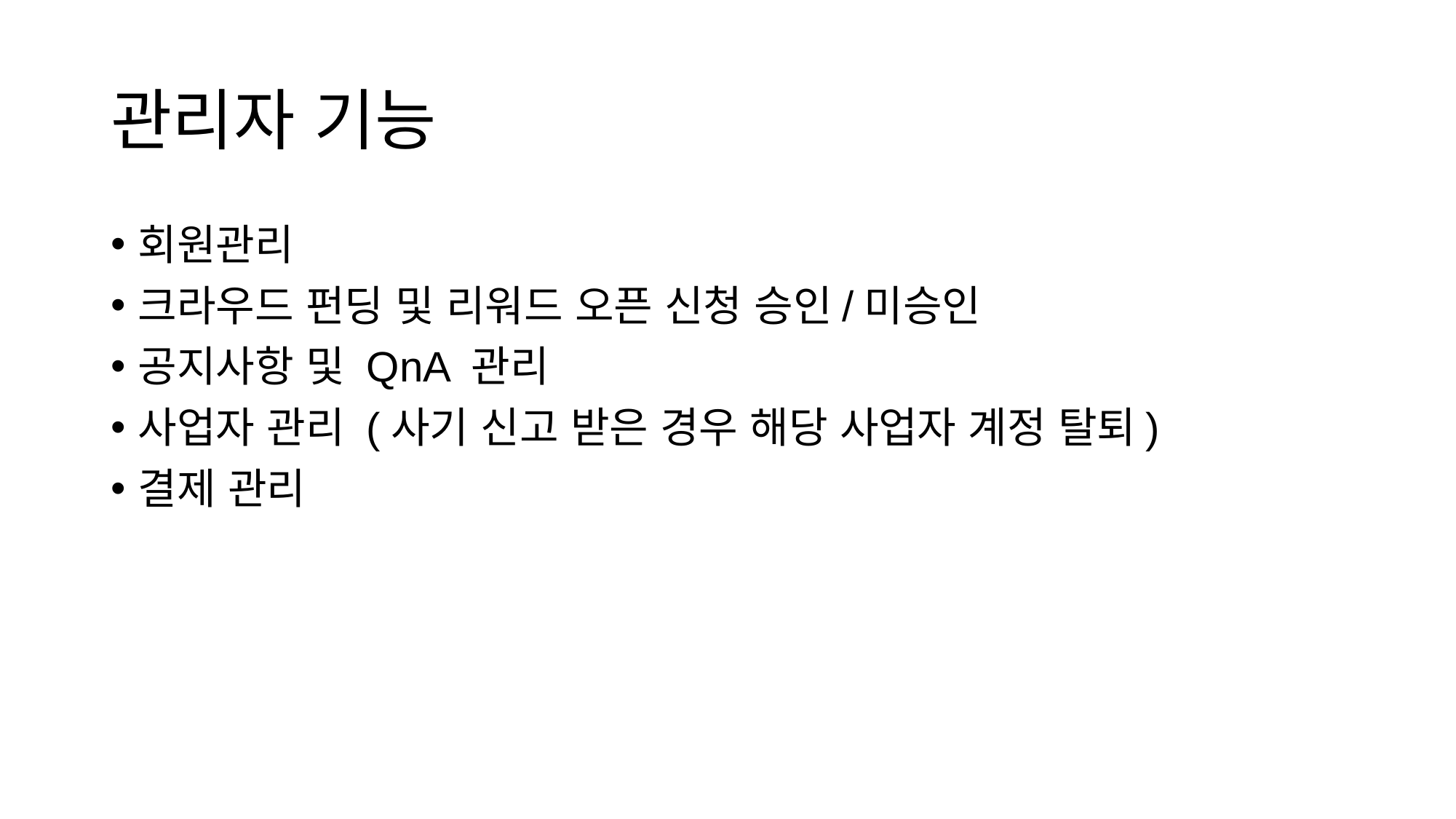

# 관리자 기능
회원관리
크라우드 펀딩 및 리워드 오픈 신청 승인/미승인
공지사항 및 QnA 관리
사업자 관리 (사기 신고 받은 경우 해당 사업자 계정 탈퇴)
결제 관리